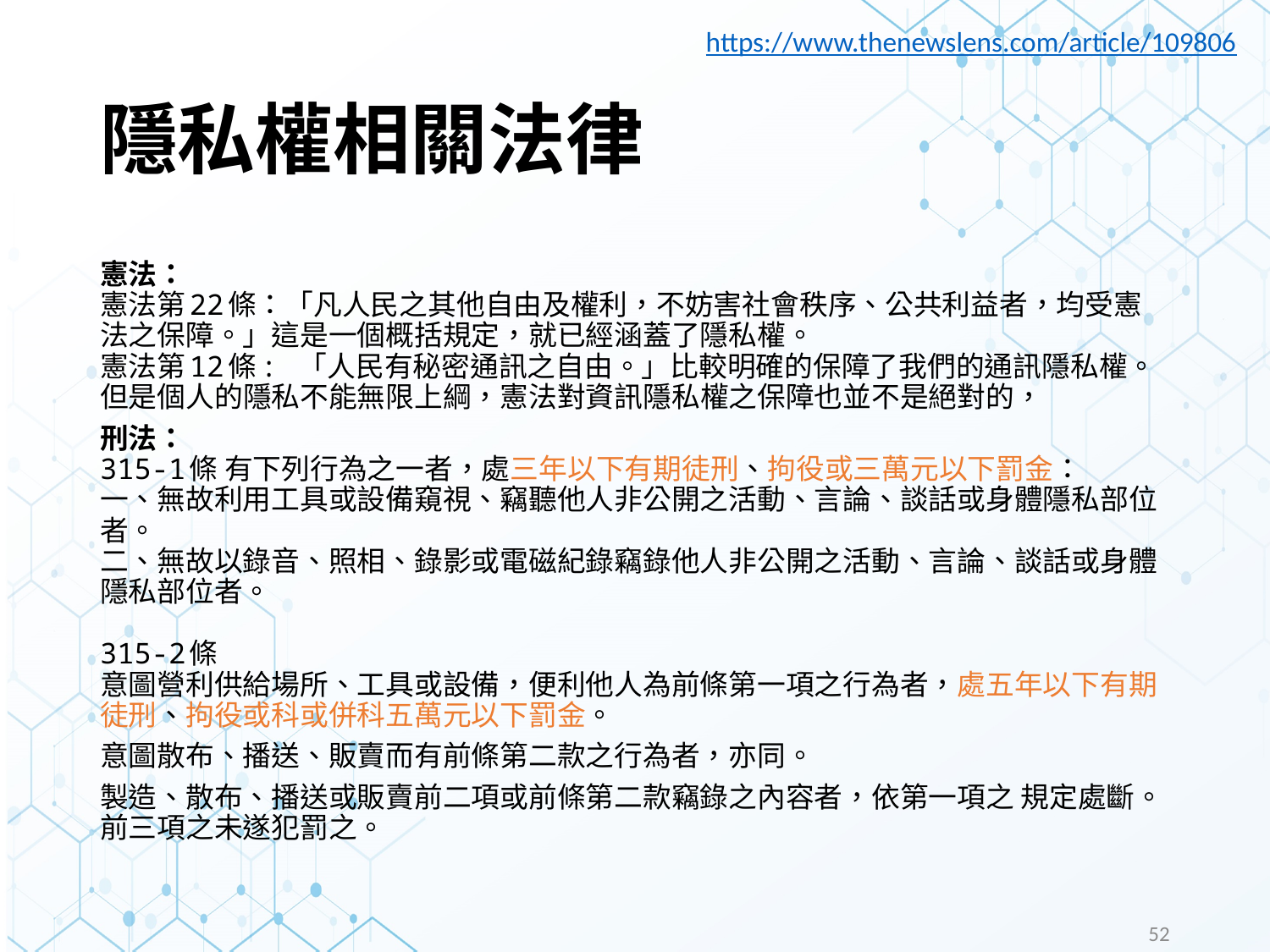

https://www.thenewslens.com/article/109806
# 隱私權相關法律
憲法：
憲法第22條：「凡人民之其他自由及權利，不妨害社會秩序、公共利益者，均受憲法之保障。」這是一個概括規定，就已經涵蓋了隱私權。
憲法第12條: 「人民有秘密通訊之自由。」比較明確的保障了我們的通訊隱私權。但是個人的隱私不能無限上綱，憲法對資訊隱私權之保障也並不是絕對的，
刑法：
315-1條 有下列行為之一者，處三年以下有期徒刑、拘役或三萬元以下罰金：
一、無故利用工具或設備窺視、竊聽他人非公開之活動、言論、談話或身體隱私部位者。
二、無故以錄音、照相、錄影或電磁紀錄竊錄他人非公開之活動、言論、談話或身體隱私部位者。
315-2條
意圖營利供給場所、工具或設備，便利他人為前條第一項之行為者，處五年以下有期徒刑、拘役或科或併科五萬元以下罰金。
意圖散布、播送、販賣而有前條第二款之行為者，亦同。
製造、散布、播送或販賣前二項或前條第二款竊錄之內容者，依第一項之 規定處斷。 前三項之未遂犯罰之。
52